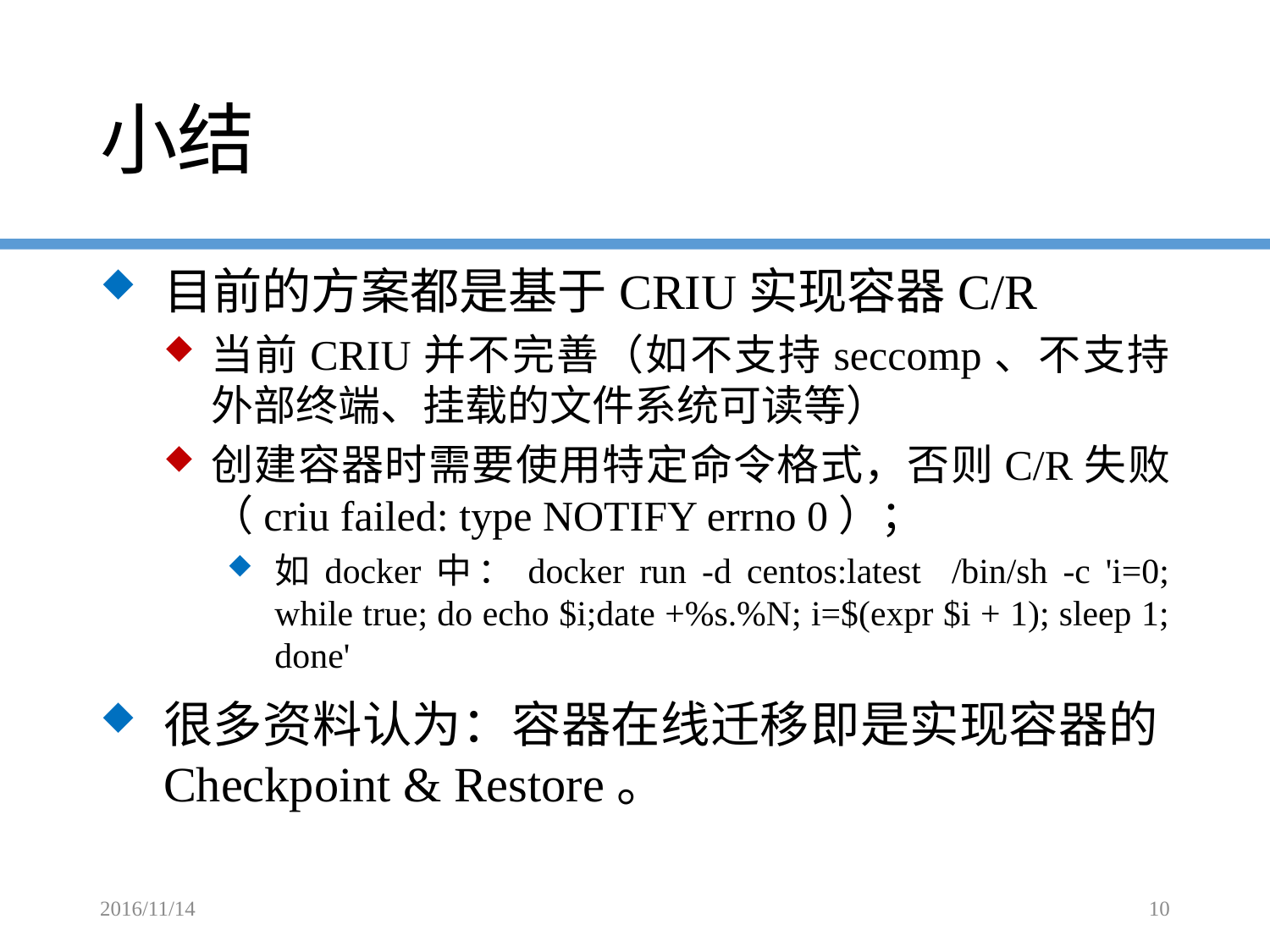

# 小结
目前的方案都是基于CRIU实现容器C/R
当前CRIU并不完善（如不支持seccomp、不支持外部终端、挂载的文件系统可读等）
创建容器时需要使用特定命令格式，否则C/R失败（criu failed: type NOTIFY errno 0）；
如docker中：docker run -d centos:latest  /bin/sh -c 'i=0; while true; do echo $i;date +%s.%N; i=$(expr $i + 1); sleep 1; done'
很多资料认为：容器在线迁移即是实现容器的Checkpoint & Restore。
2016/11/14
10